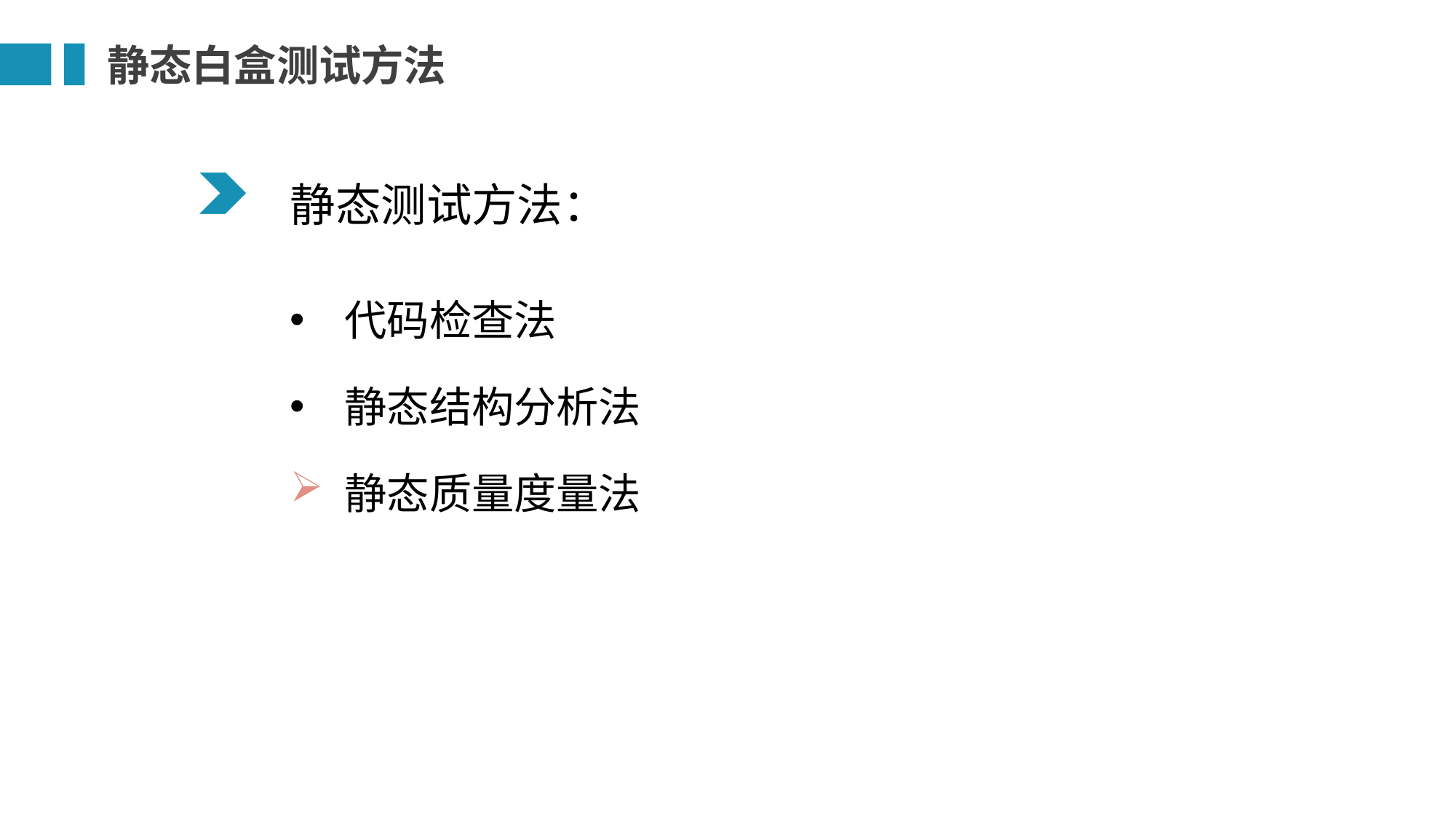

静态白盒测试方法

静态测试方法：

代码检查法
静态结构分析法
静态质量度量法
38